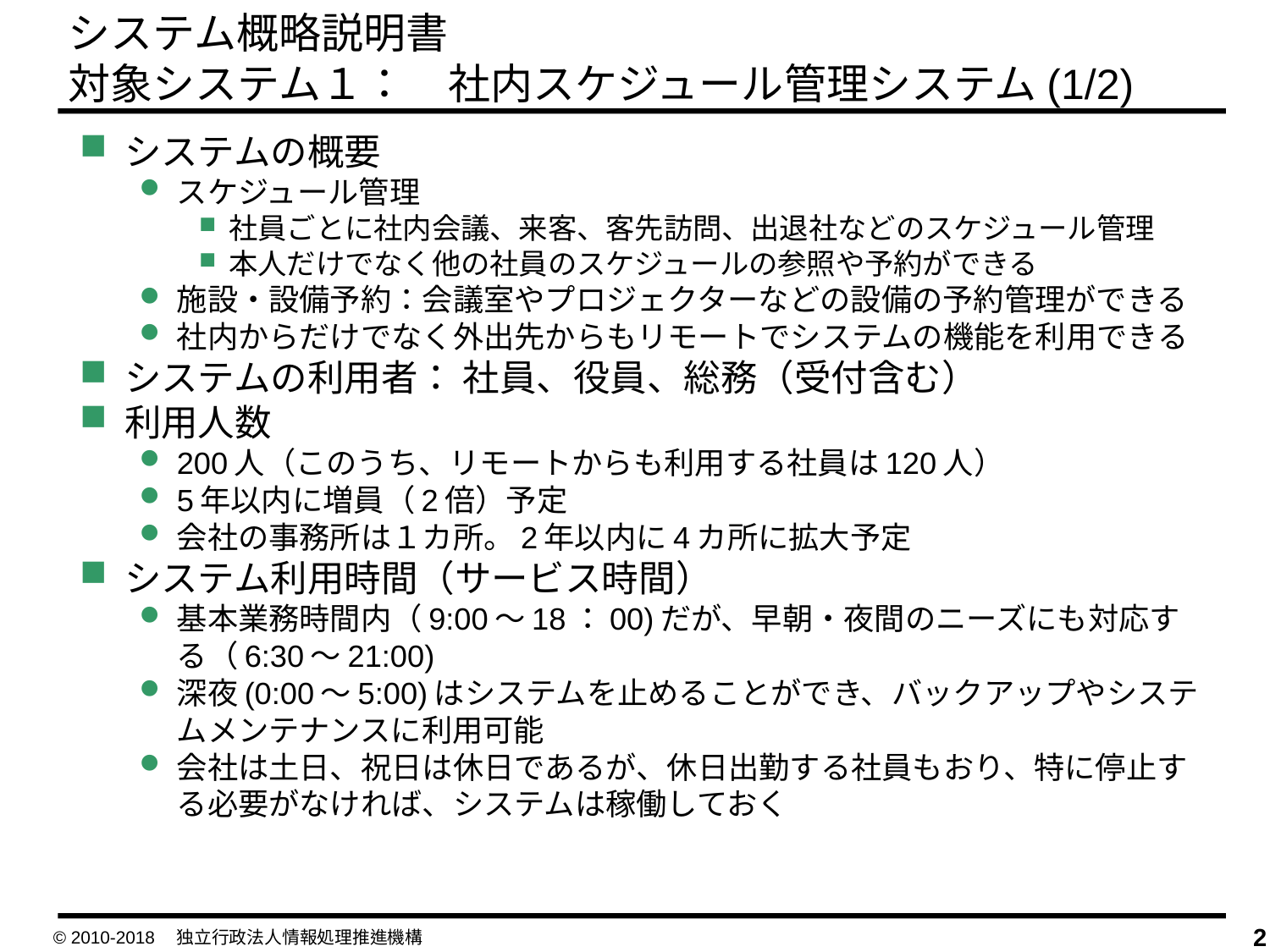

システム概略説明書
対象システム１：　社内スケジュール管理システム(1/2)
システムの概要
スケジュール管理
社員ごとに社内会議、来客、客先訪問、出退社などのスケジュール管理
本人だけでなく他の社員のスケジュールの参照や予約ができる
施設・設備予約：会議室やプロジェクターなどの設備の予約管理ができる
社内からだけでなく外出先からもリモートでシステムの機能を利用できる
システムの利用者： 社員、役員、総務（受付含む）
利用人数
200人（このうち、リモートからも利用する社員は120人）
5年以内に増員（2倍）予定
会社の事務所は１カ所。2年以内に4カ所に拡大予定
システム利用時間（サービス時間）
基本業務時間内（9:00～18：00)だが、早朝・夜間のニーズにも対応する（6:30～21:00)
深夜(0:00～5:00)はシステムを止めることができ、バックアップやシステムメンテナンスに利用可能
会社は土日、祝日は休日であるが、休日出勤する社員もおり、特に停止する必要がなければ、システムは稼働しておく
© 2010-2018　独立行政法人情報処理推進機構